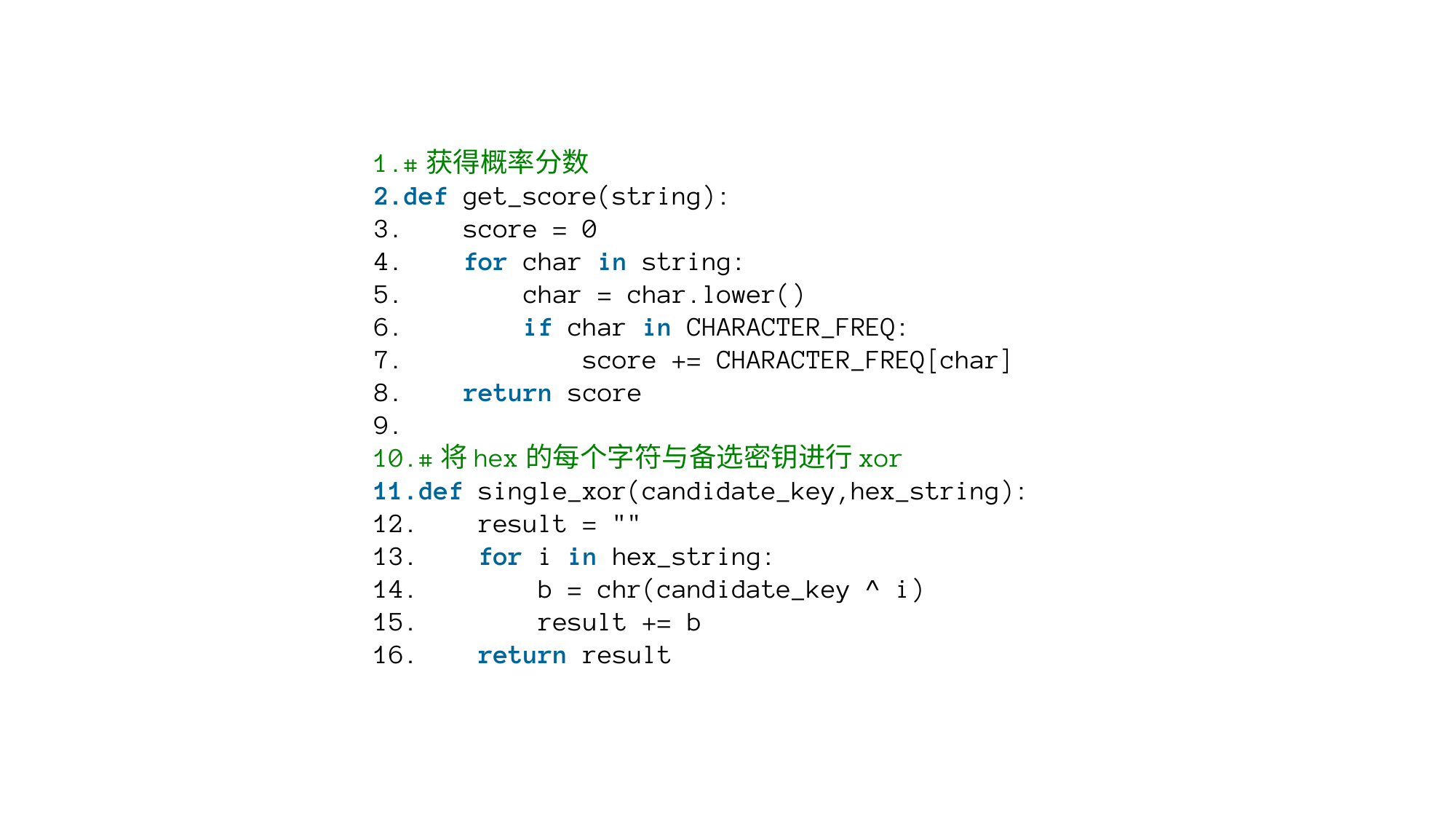

#获得概率分数
def get_score(string):
    score = 0
    for char in string:
        char = char.lower()
        if char in CHARACTER_FREQ:
            score += CHARACTER_FREQ[char]
    return score

#将hex的每个字符与备选密钥进行xor
def single_xor(candidate_key,hex_string):
    result = ""
    for i in hex_string:
        b = chr(candidate_key ^ i)
        result += b
    return result